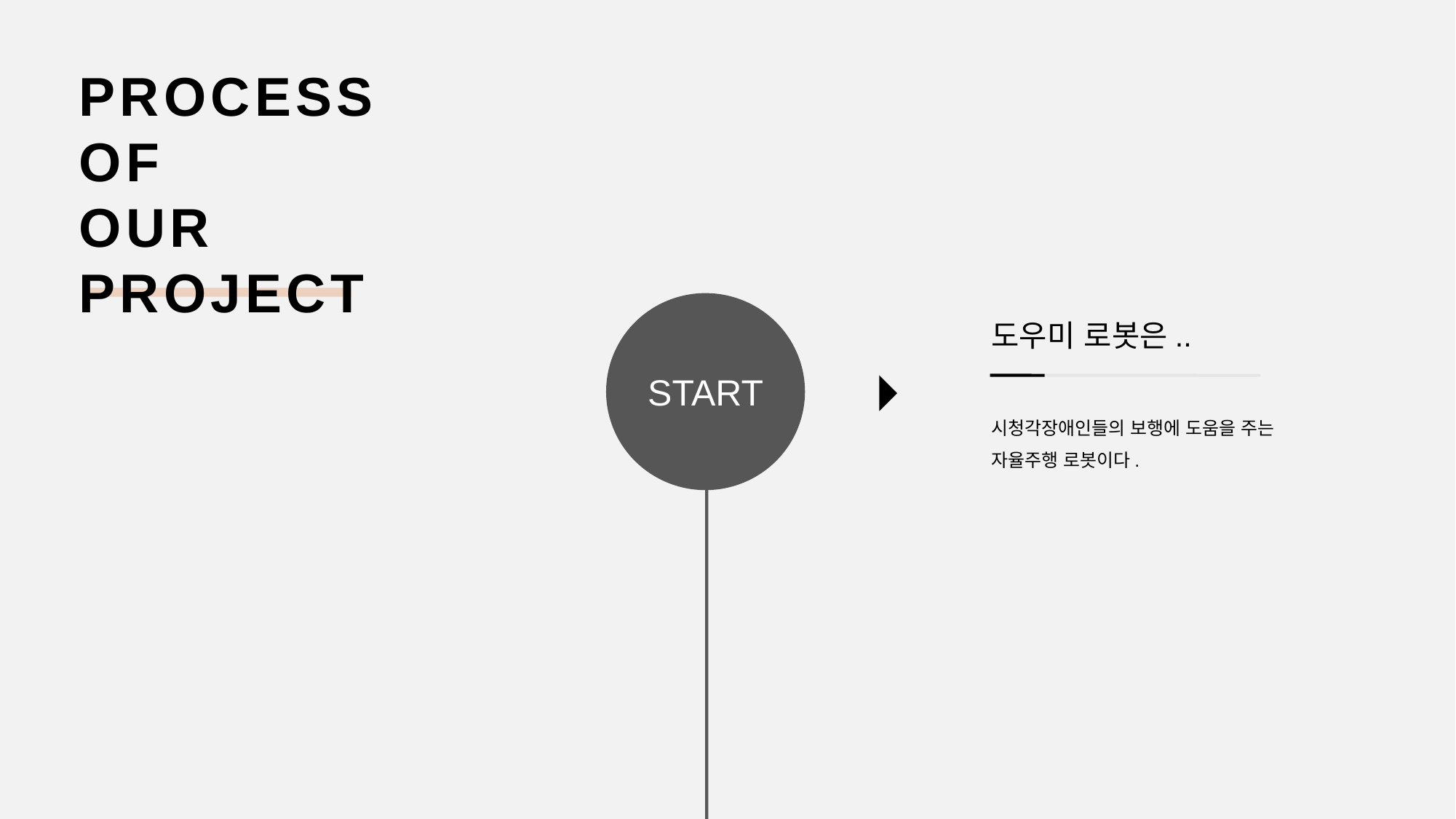

PROCESS
OF
OUR
PROJECT

START

도우미 로봇은..

시청각장애인들의 보행에 도움을 주는 자율주행 로봇이다.